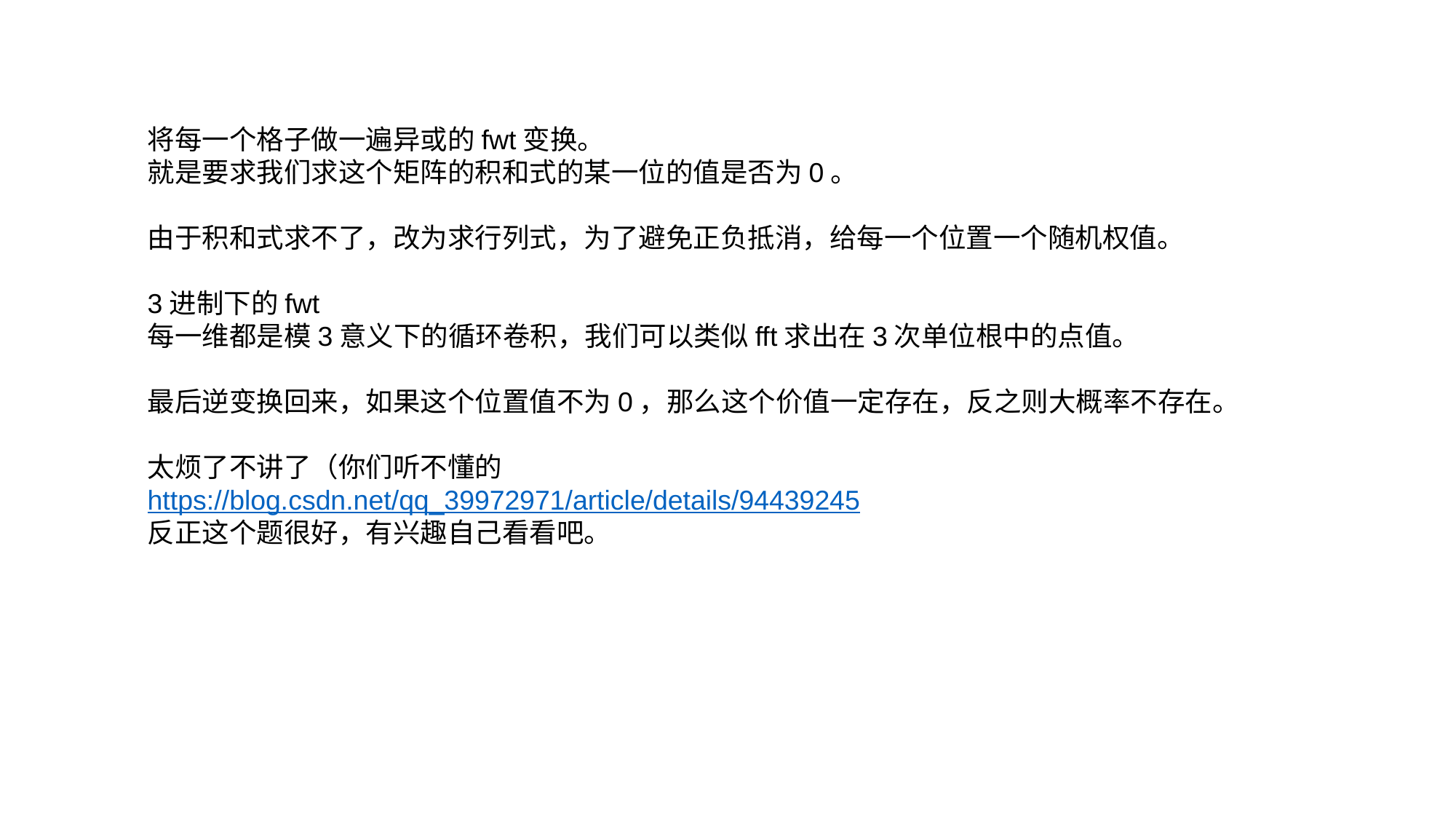

将每一个格子做一遍异或的fwt变换。
就是要求我们求这个矩阵的积和式的某一位的值是否为0。

由于积和式求不了，改为求行列式，为了避免正负抵消，给每一个位置一个随机权值。

3进制下的fwt
每一维都是模3意义下的循环卷积，我们可以类似fft求出在3次单位根中的点值。

最后逆变换回来，如果这个位置值不为0，那么这个价值一定存在，反之则大概率不存在。

太烦了不讲了（你们听不懂的
https://blog.csdn.net/qq_39972971/article/details/94439245
反正这个题很好，有兴趣自己看看吧。